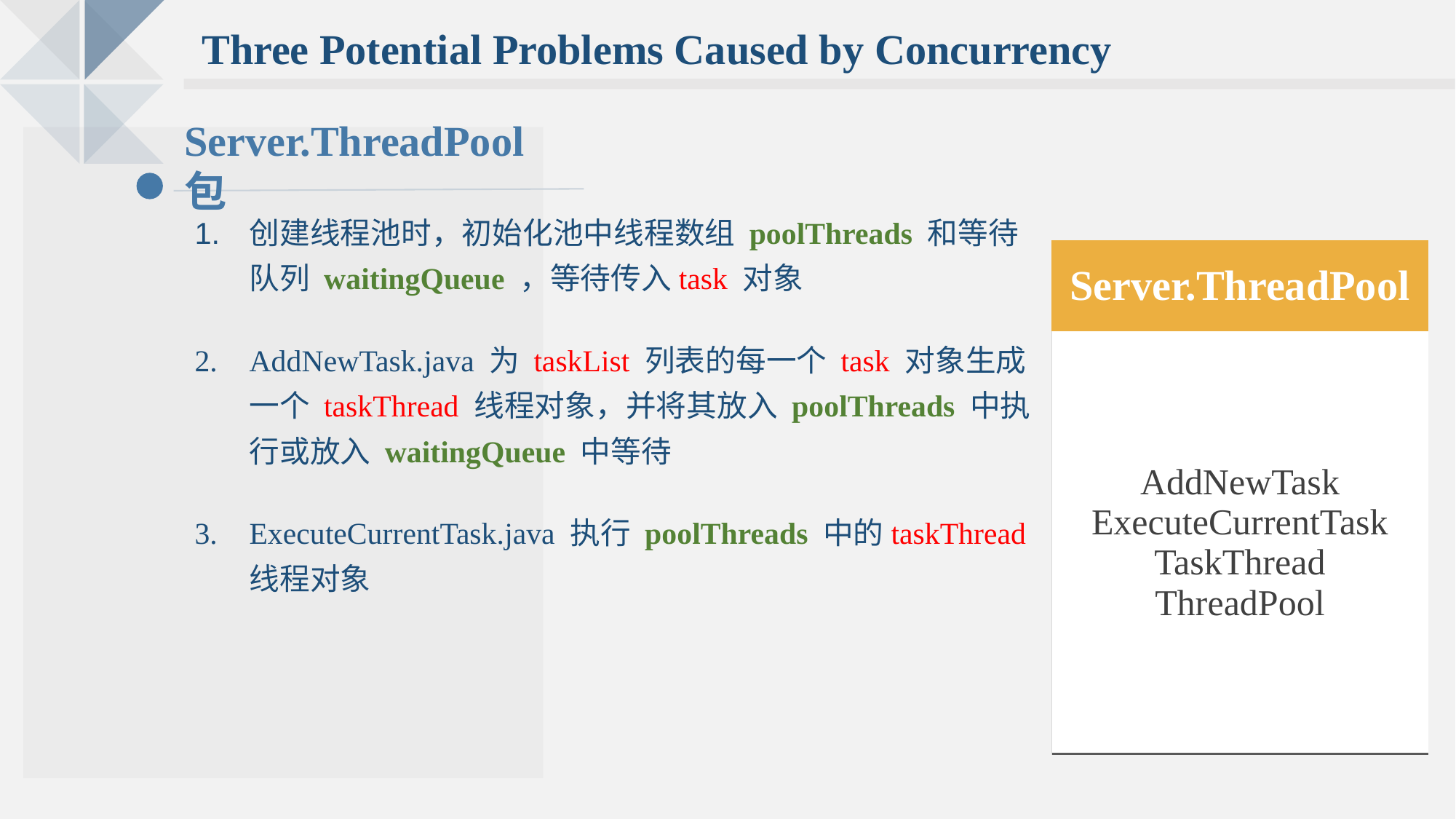

Three Potential Problems Caused by Concurrency

Server.ThreadPool包

创建线程池时，初始化池中线程数组 poolThreads 和等待队列 waitingQueue ，等待传入task 对象

AddNewTask.java 为 taskList 列表的每一个 task 对象生成一个 taskThread 线程对象，并将其放入 poolThreads 中执行或放入 waitingQueue 中等待

ExecuteCurrentTask.java 执行 poolThreads 中的taskThread 线程对象

| Server.ThreadPool |
| --- |
| AddNewTask ExecuteCurrentTask TaskThread ThreadPool |